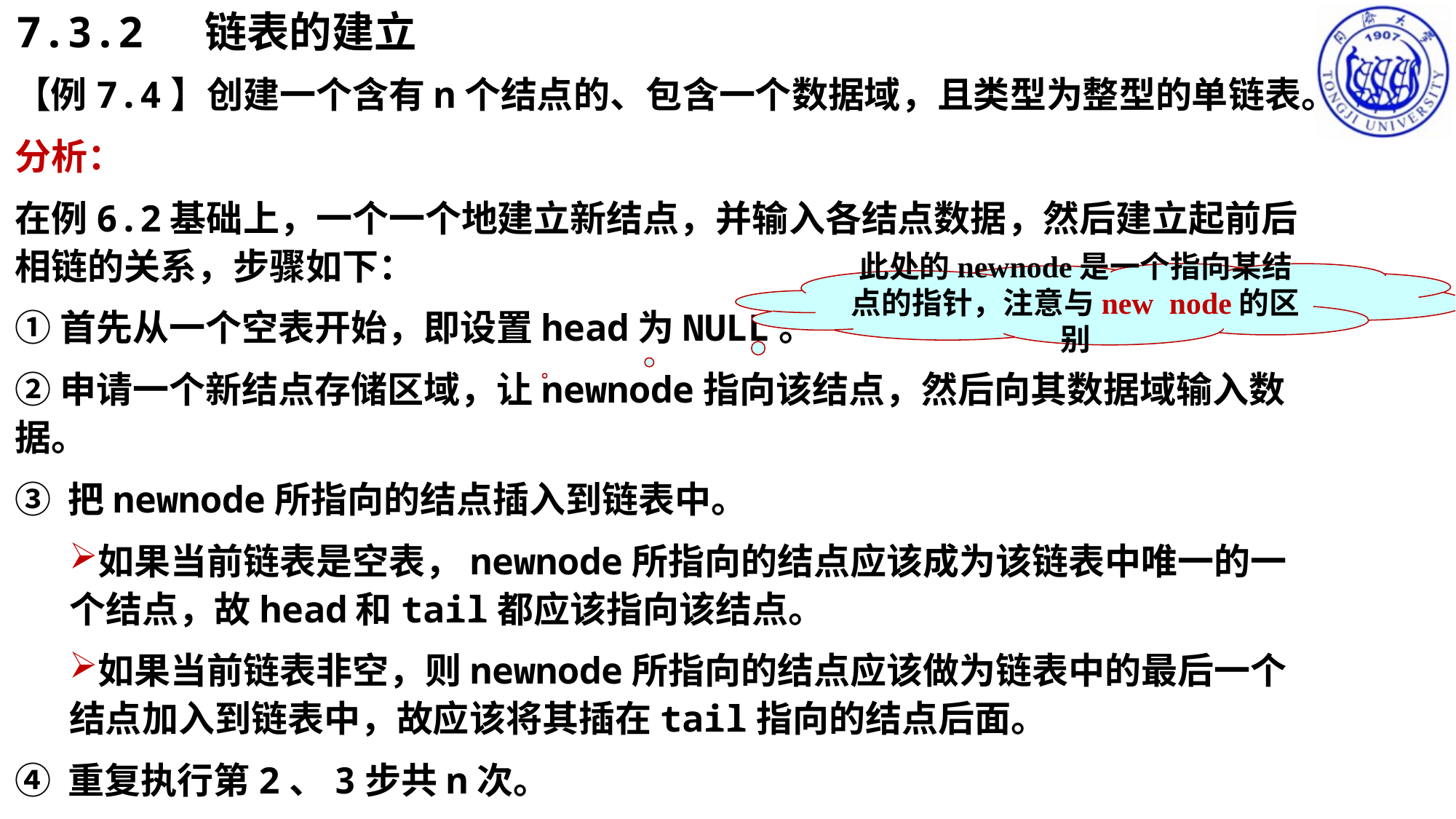

# 7.3.2  链表的建立
【例7.4】创建一个含有n个结点的、包含一个数据域，且类型为整型的单链表。
分析：
在例6.2基础上，一个一个地建立新结点，并输入各结点数据，然后建立起前后相链的关系，步骤如下：
①首先从一个空表开始，即设置head为NULL。
②申请一个新结点存储区域，让newnode指向该结点，然后向其数据域输入数据。
③ 把newnode所指向的结点插入到链表中。
如果当前链表是空表，newnode所指向的结点应该成为该链表中唯一的一个结点，故head和tail都应该指向该结点。
如果当前链表非空，则newnode所指向的结点应该做为链表中的最后一个结点加入到链表中，故应该将其插在tail指向的结点后面。
④ 重复执行第2、3步共n次。
⑤ 将最后一个结点的next域置空(NULL)。
此处的newnode是一个指向某结点的指针，注意与new  node的区别